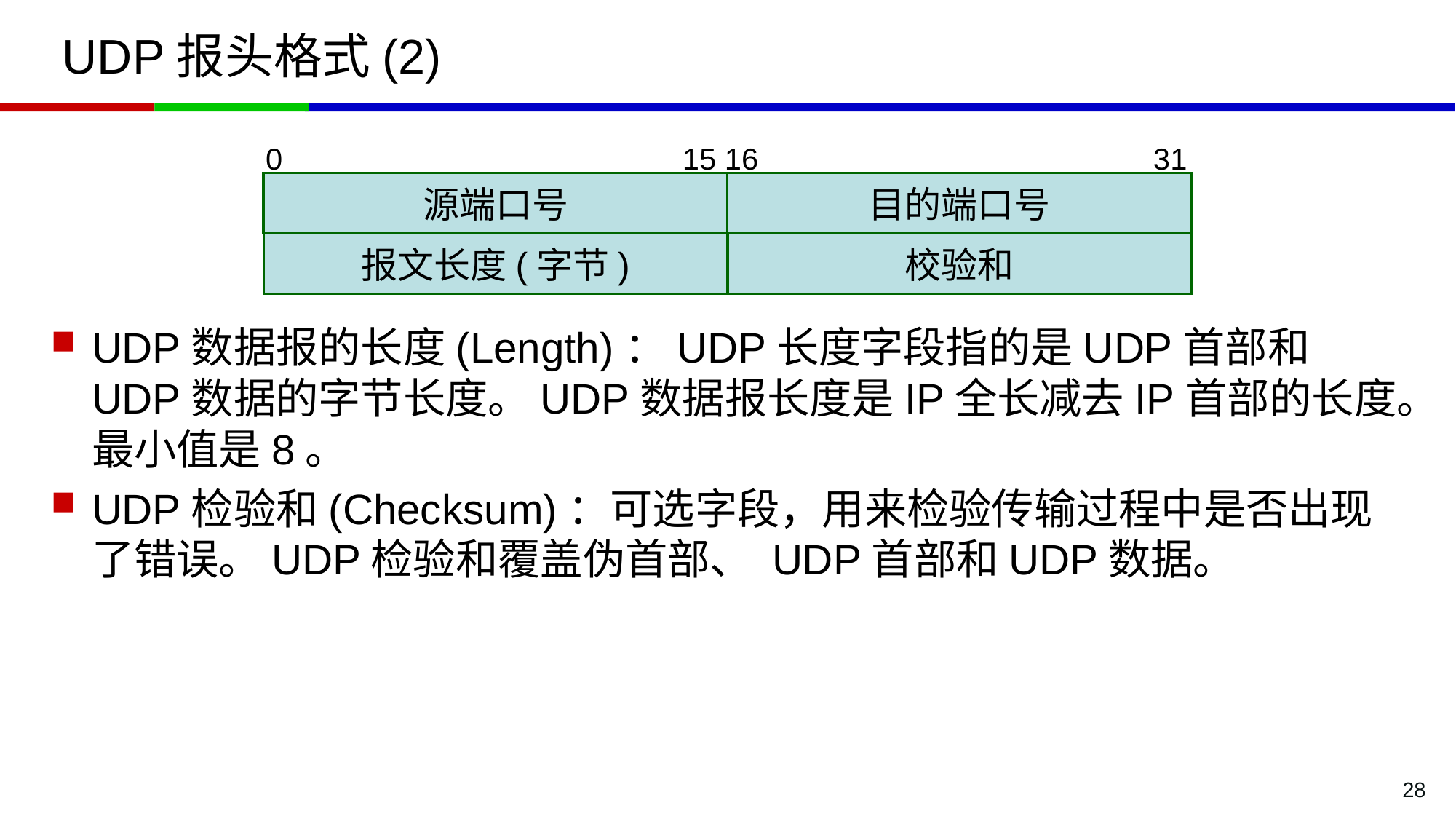

# UDP报头格式(2)
0
15 16
31
源端口号
目的端口号
报文长度(字节)
校验和
UDP数据报的长度(Length)：UDP长度字段指的是UDP首部和UDP数据的字节长度。UDP数据报长度是IP全长减去IP首部的长度。最小值是8。
UDP检验和(Checksum)：可选字段，用来检验传输过程中是否出现了错误。UDP检验和覆盖伪首部、 UDP首部和UDP数据。
28